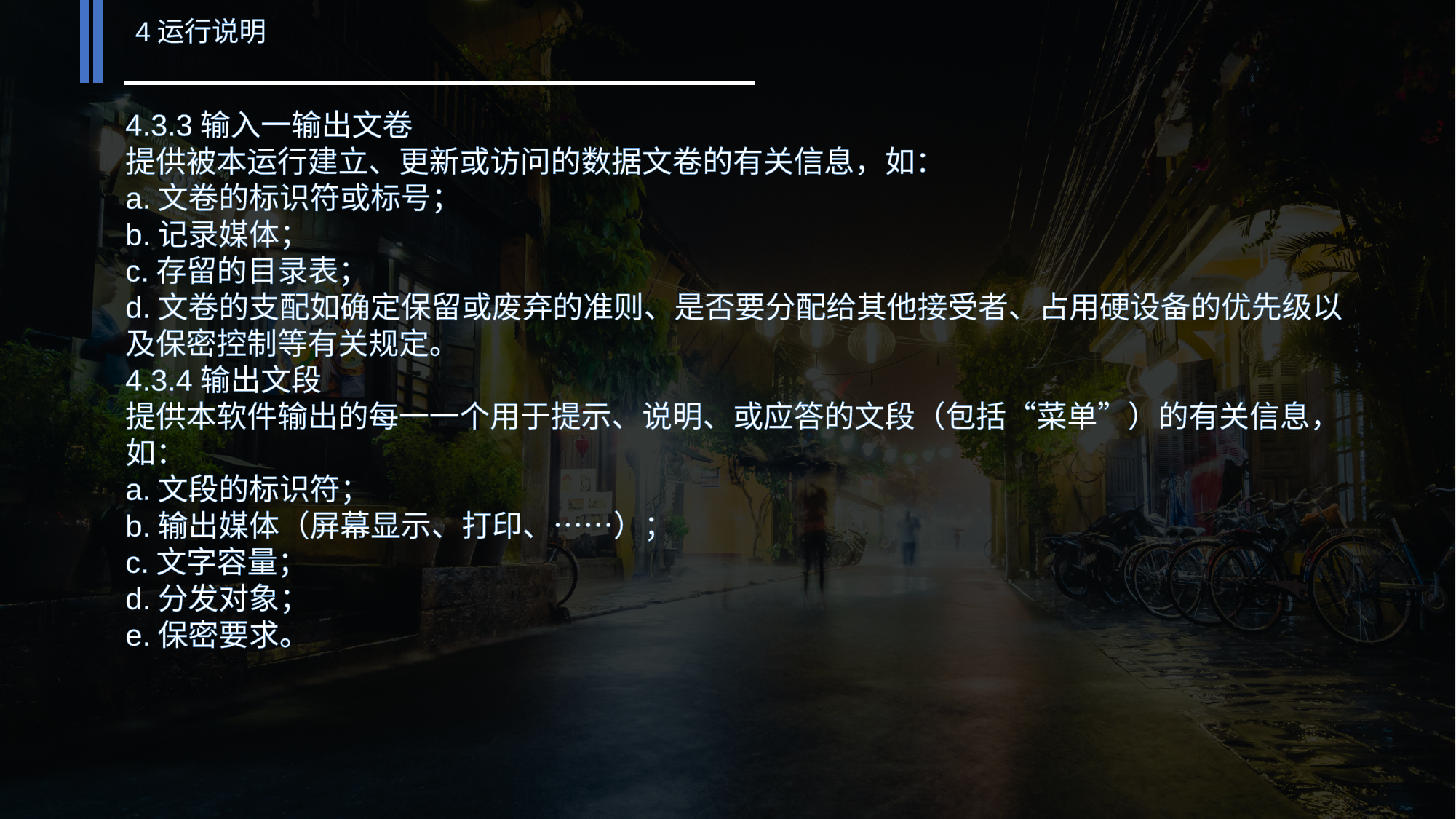

4运行说明
4.3.3输入一输出文卷
提供被本运行建立、更新或访问的数据文卷的有关信息，如：
a.文卷的标识符或标号；
b.记录媒体；
c.存留的目录表；
d.文卷的支配如确定保留或废弃的准则、是否要分配给其他接受者、占用硬设备的优先级以及保密控制等有关规定。
4.3.4输出文段
提供本软件输出的每一一个用于提示、说明、或应答的文段（包括“菜单”）的有关信息，如：
a.文段的标识符；
b.输出媒体（屏幕显示、打印、……）；
c.文字容量；
d.分发对象；
e.保密要求。